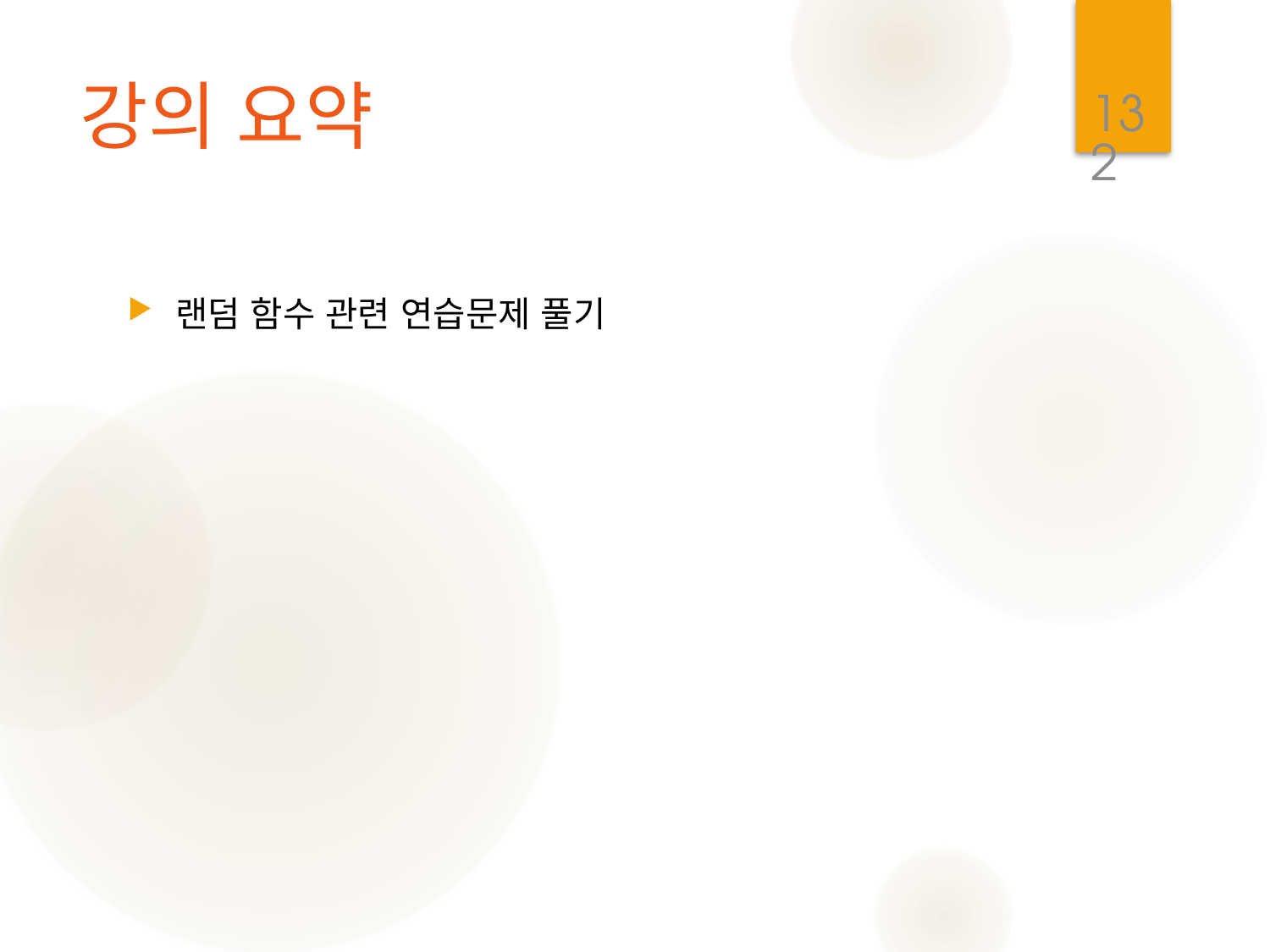

132
# 강의 요약
랜덤 함수 관련 연습문제 풀기